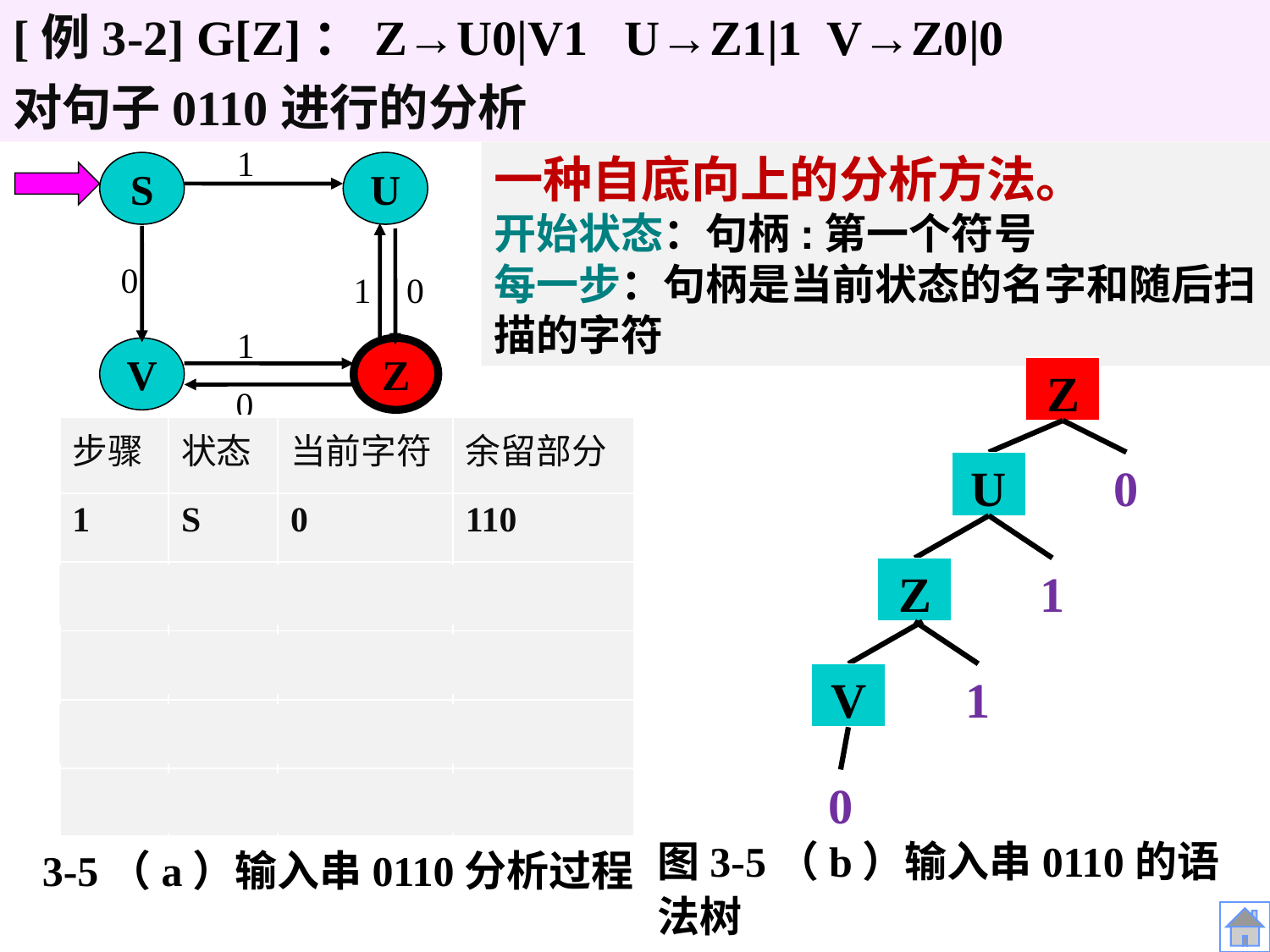

[例3-2] G[Z]：Z→U0|V1   U→Z1|1  V→Z0|0
对句子0110进行的分析
1

S
U

1

0

0
1

V
Z
0

一种自底向上的分析方法。
开始状态：句柄:第一个符号
每一步：句柄是当前状态的名字和随后扫描的字符
Z
| 步骤 | 状态 | 当前字符 | 余留部分 |
| --- | --- | --- | --- |
| 1 | S | 0 | 110 |
| 2 | V | 1 | 10 |
| 3 | Z | 1 | 0 |
| 4 | U | 0 |  |
| 5 | Z |  |  |
U
0
Z
1

V
1

0

图3-5（b）输入串0110的语法树
3-5（a）输入串0110分析过程
2020/9/23
12